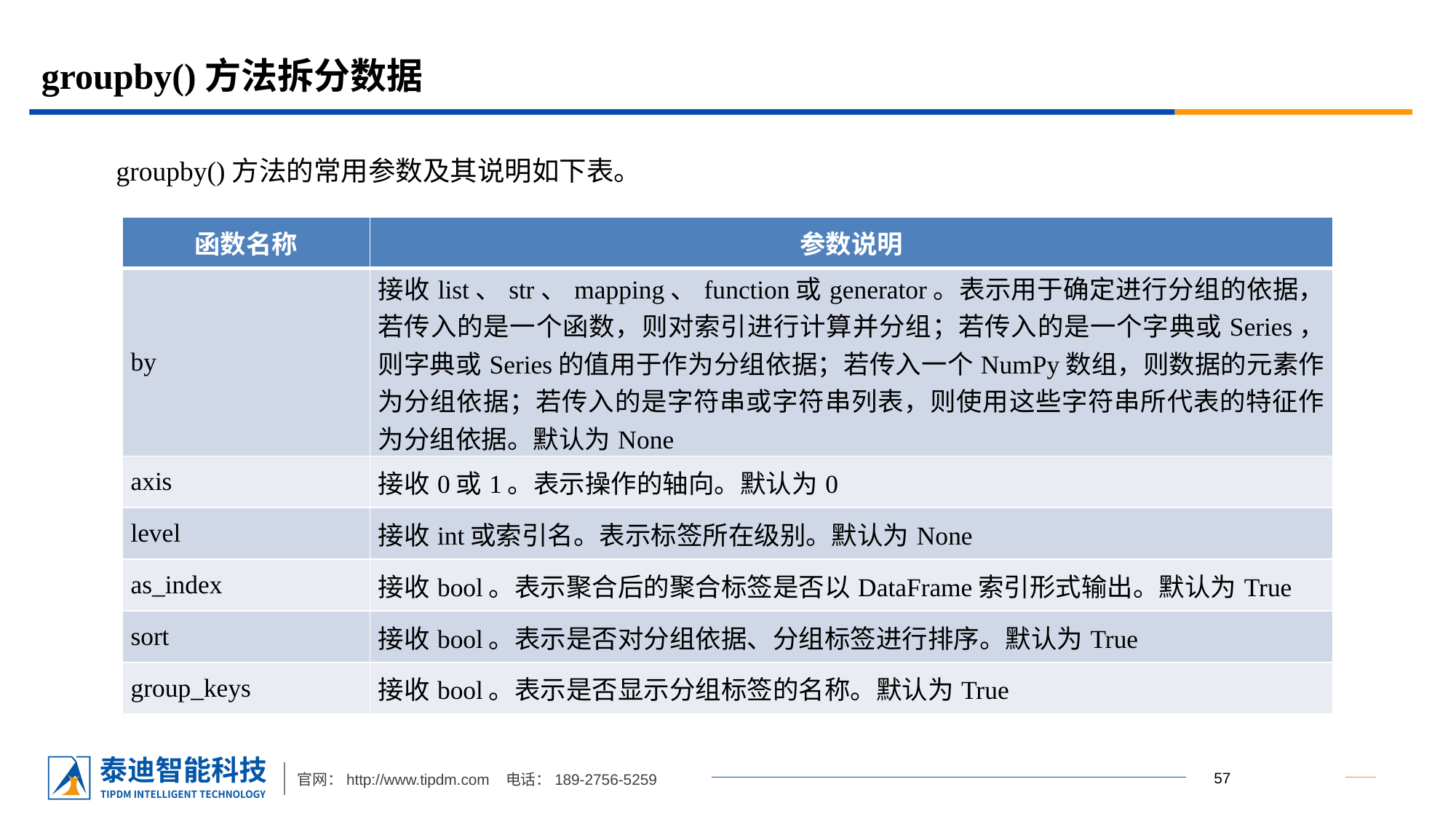

# groupby()方法拆分数据
groupby()方法的常用参数及其说明如下表。

| 函数名称 | 参数说明 |
| --- | --- |
| by | 接收list、str、mapping、function或generator。表示用于确定进行分组的依据，若传入的是一个函数，则对索引进行计算并分组；若传入的是一个字典或Series，则字典或Series的值用于作为分组依据；若传入一个NumPy数组，则数据的元素作为分组依据；若传入的是字符串或字符串列表，则使用这些字符串所代表的特征作为分组依据。默认为None |
| axis | 接收0或1。表示操作的轴向。默认为0 |
| level | 接收int或索引名。表示标签所在级别。默认为None |
| as\_index | 接收bool。表示聚合后的聚合标签是否以DataFrame索引形式输出。默认为True |
| sort | 接收bool。表示是否对分组依据、分组标签进行排序。默认为True |
| group\_keys | 接收bool。表示是否显示分组标签的名称。默认为True |